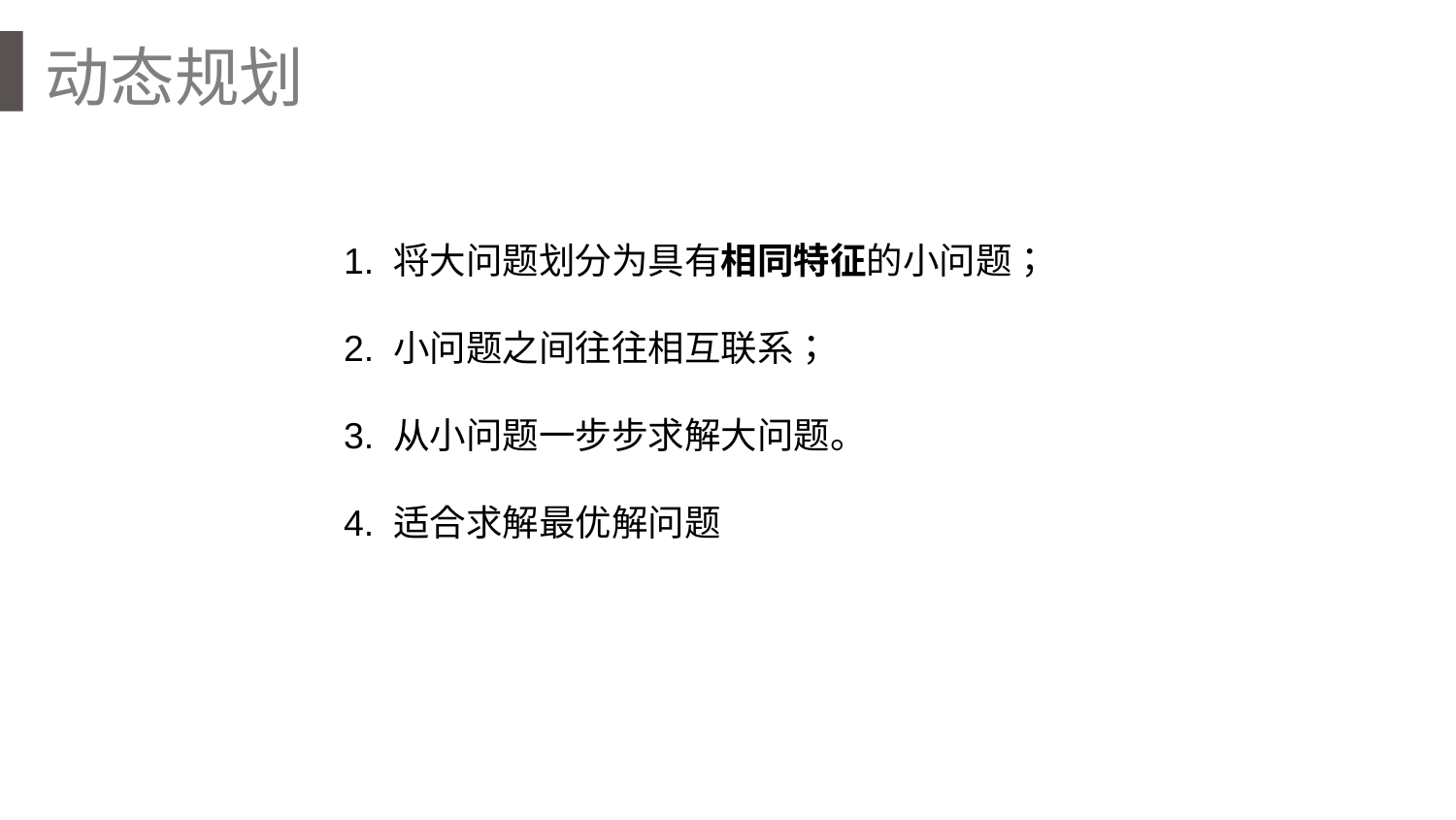

动态规划
1. 将大问题划分为具有相同特征的小问题；

2. 小问题之间往往相互联系；

3. 从小问题一步步求解大问题。
4. 适合求解最优解问题